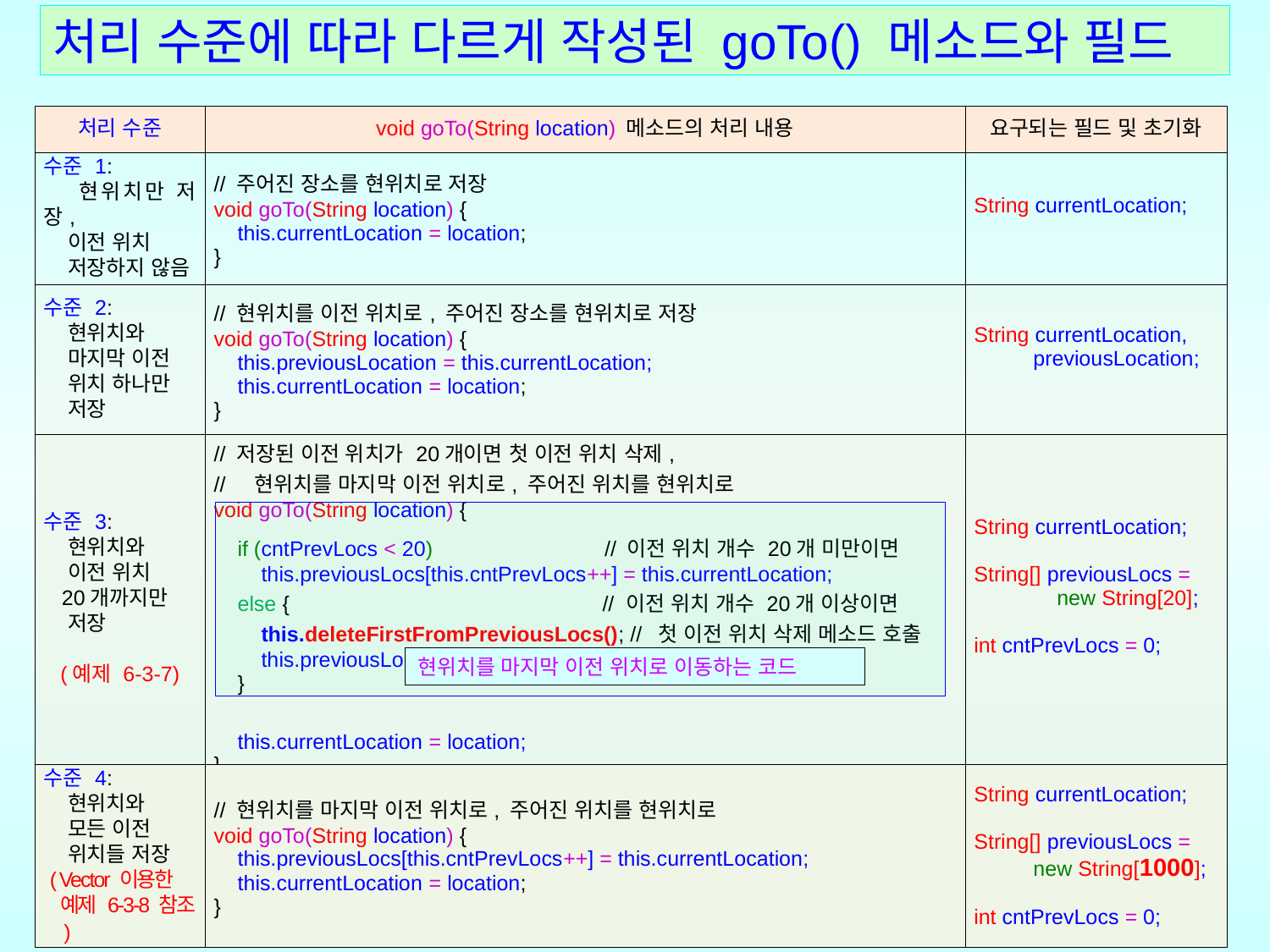

# 처리 수준에 따라 다르게 작성된 goTo() 메소드와 필드
| 처리 수준 | void goTo(String location) 메소드의 처리 내용 | 요구되는 필드 및 초기화 |
| --- | --- | --- |
| 수준 1: 현위치만 저장, 이전 위치 저장하지 않음 | // 주어진 장소를 현위치로 저장 void goTo(String location) { this.currentLocation = location; } | String currentLocation; |
| 수준 2: 현위치와 마지막 이전 위치 하나만 저장 | // 현위치를 이전 위치로, 주어진 장소를 현위치로 저장 void goTo(String location) { this.previousLocation = this.currentLocation; this.currentLocation = location; } | String currentLocation, previousLocation; |
| 수준 3: 현위치와 이전 위치 20개까지만 저장 (예제 6-3-7) | // 저장된 이전 위치가 20개이면 첫 이전 위치 삭제, // 현위치를 마지막 이전 위치로, 주어진 위치를 현위치로 void goTo(String location) { if (cntPrevLocs < 20) // 이전 위치 개수 20개 미만이면 this.previousLocs[this.cntPrevLocs++] = this.currentLocation; else { // 이전 위치 개수 20개 이상이면 this.deleteFirstFromPreviousLocs(); // 첫 이전 위치 삭제 메소드 호출 this.previousLocs[19] = this.currentLocation; } this.currentLocation = location; } | String currentLocation; String[] previousLocs = new String[20]; int cntPrevLocs = 0; |
| 수준 4: 현위치와 모든 이전 위치들 저장 ( Vector 이용한 예제 6-3-8 참조 ) | // 현위치를 마지막 이전 위치로, 주어진 위치를 현위치로 void goTo(String location) { this.previousLocs[this.cntPrevLocs++] = this.currentLocation; this.currentLocation = location; } | String currentLocation; String[] previousLocs = new String[1000]; int cntPrevLocs = 0; |

현위치를 마지막 이전 위치로 이동하는 코드